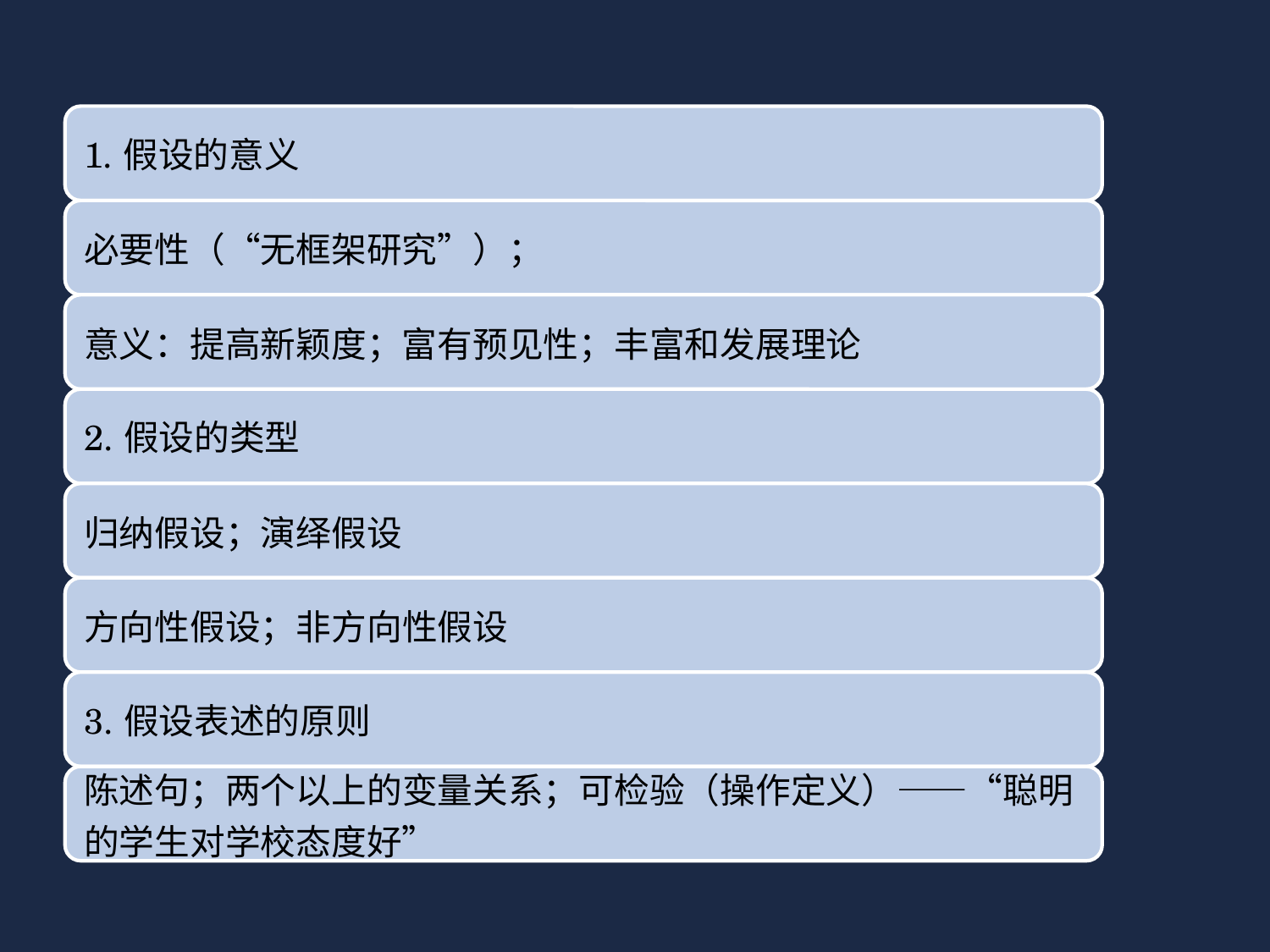

1.假设的意义
必要性（“无框架研究”）；
意义：提高新颖度；富有预见性；丰富和发展理论
2.假设的类型
归纳假设；演绎假设
方向性假设；非方向性假设
3.假设表述的原则
陈述句；两个以上的变量关系；可检验（操作定义）——“聪明的学生对学校态度好”